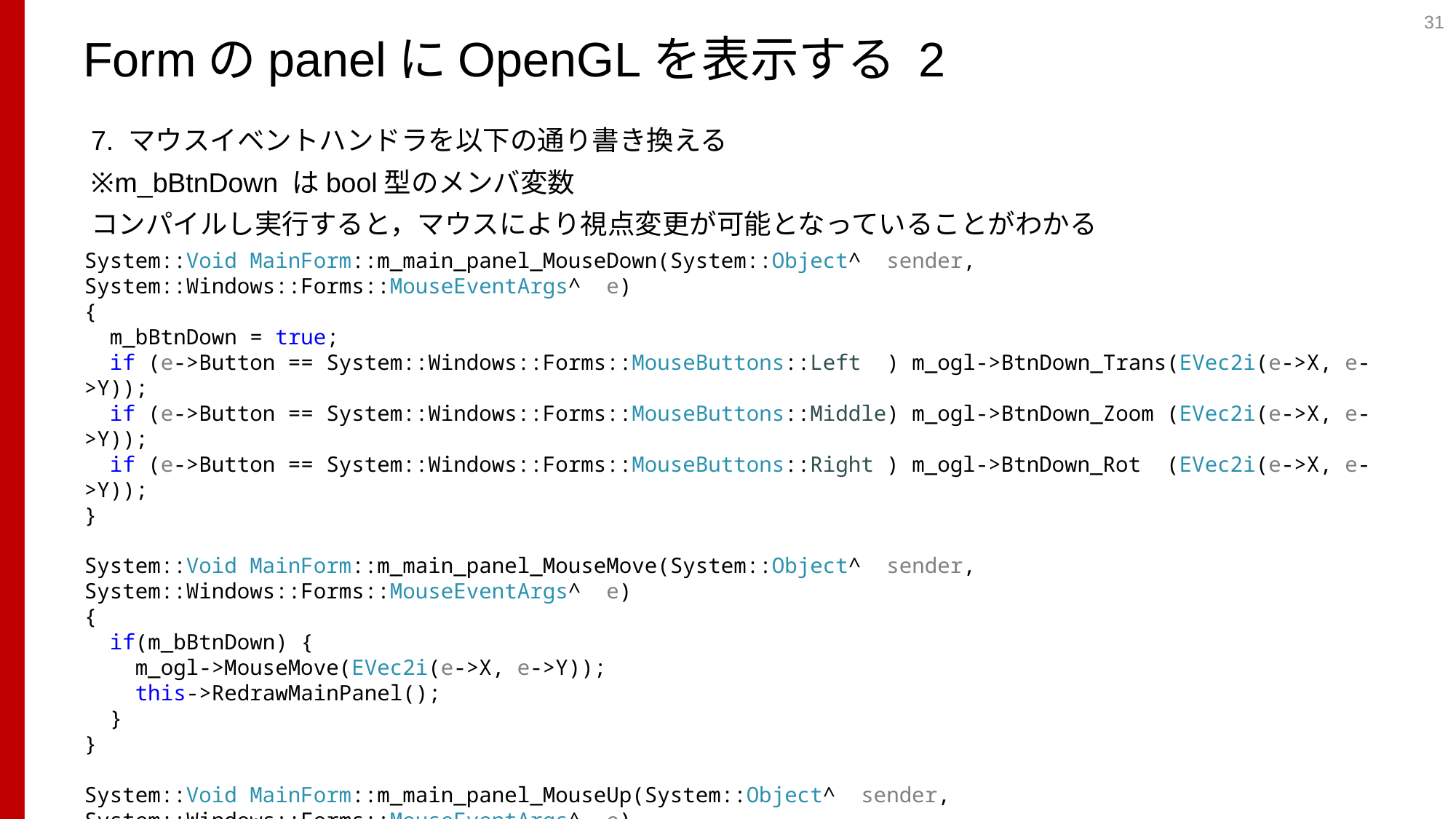

31
# FormのpanelにOpenGLを表示する 2
7. マウスイベントハンドラを以下の通り書き換える
※ m_bBtnDown はbool型のメンバ変数
コンパイルし実行すると，マウスにより視点変更が可能となっていることがわかる

System::Void MainForm::m_main_panel_MouseDown(System::Object^  sender, System::Windows::Forms::MouseEventArgs^  e)
{
  m_bBtnDown = true;
  if (e->Button == System::Windows::Forms::MouseButtons::Left  ) m_ogl->BtnDown_Trans(EVec2i(e->X, e->Y));
  if (e->Button == System::Windows::Forms::MouseButtons::Middle) m_ogl->BtnDown_Zoom (EVec2i(e->X, e->Y));
  if (e->Button == System::Windows::Forms::MouseButtons::Right ) m_ogl->BtnDown_Rot  (EVec2i(e->X, e->Y));
}

System::Void MainForm::m_main_panel_MouseMove(System::Object^  sender, System::Windows::Forms::MouseEventArgs^  e)
{
  if(m_bBtnDown) {
    m_ogl->MouseMove(EVec2i(e->X, e->Y));
    this->RedrawMainPanel();
  }
}

System::Void MainForm::m_main_panel_MouseUp(System::Object^  sender, System::Windows::Forms::MouseEventArgs^  e)
{
  m_ogl->BtnUp();
  m_bBtnDown = false;
}